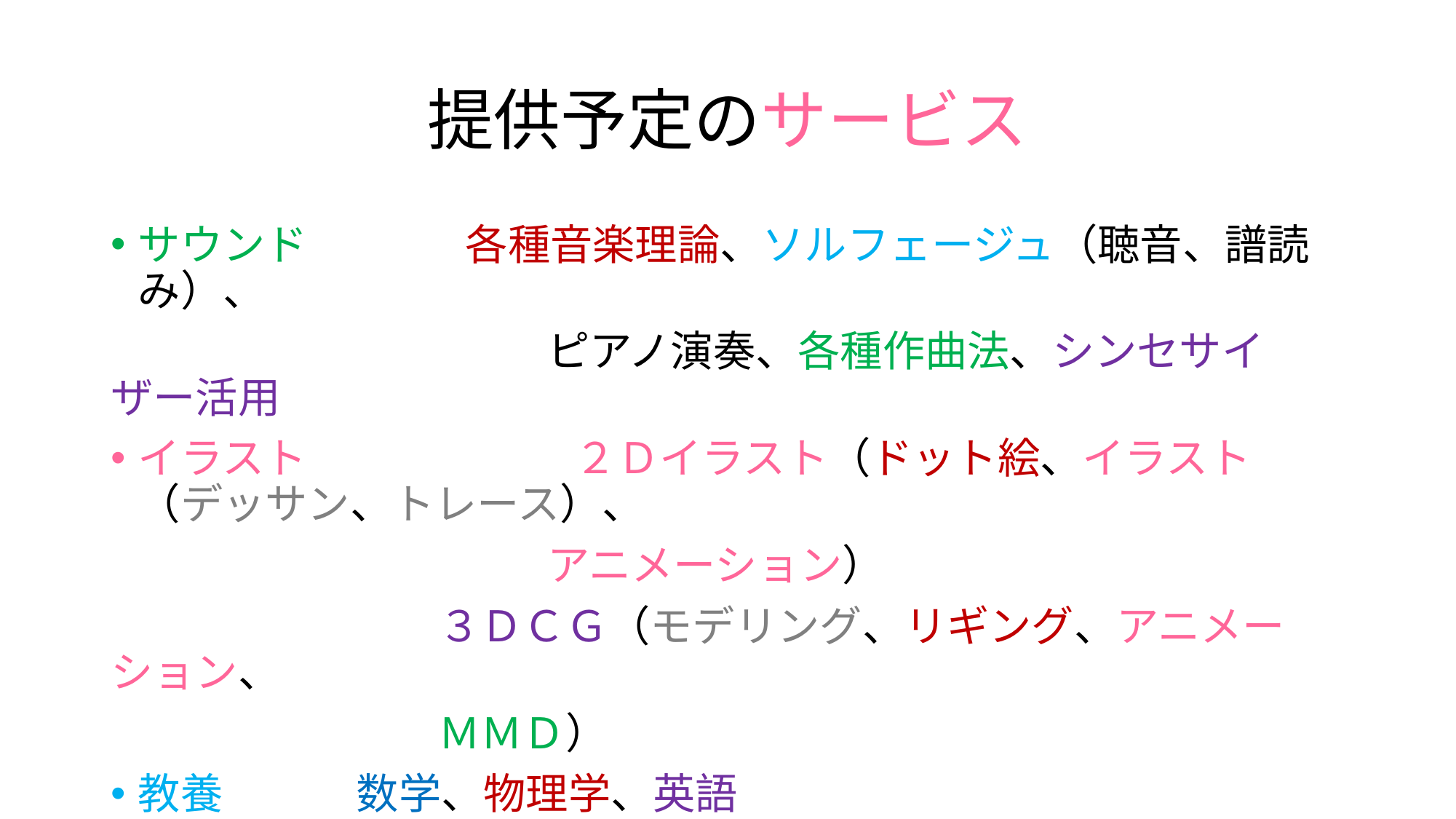

# 提供予定のサービス
サウンド　		各種音楽理論、ソルフェージュ（聴音、譜読み）、
　　　　　　　 		ピアノ演奏、各種作曲法、シンセサイザー活用
イラスト　 		２Ｄイラスト（ドット絵、イラスト（デッサン、トレース）、
　　　　　　　		アニメーション）
			３ＤＣＧ（モデリング、リギング、アニメーション、
			ＭＭＤ）
教養		数学、物理学、英語
プログラミング　  Ｃ＋＋、Ｃ＃、Java、Javascript